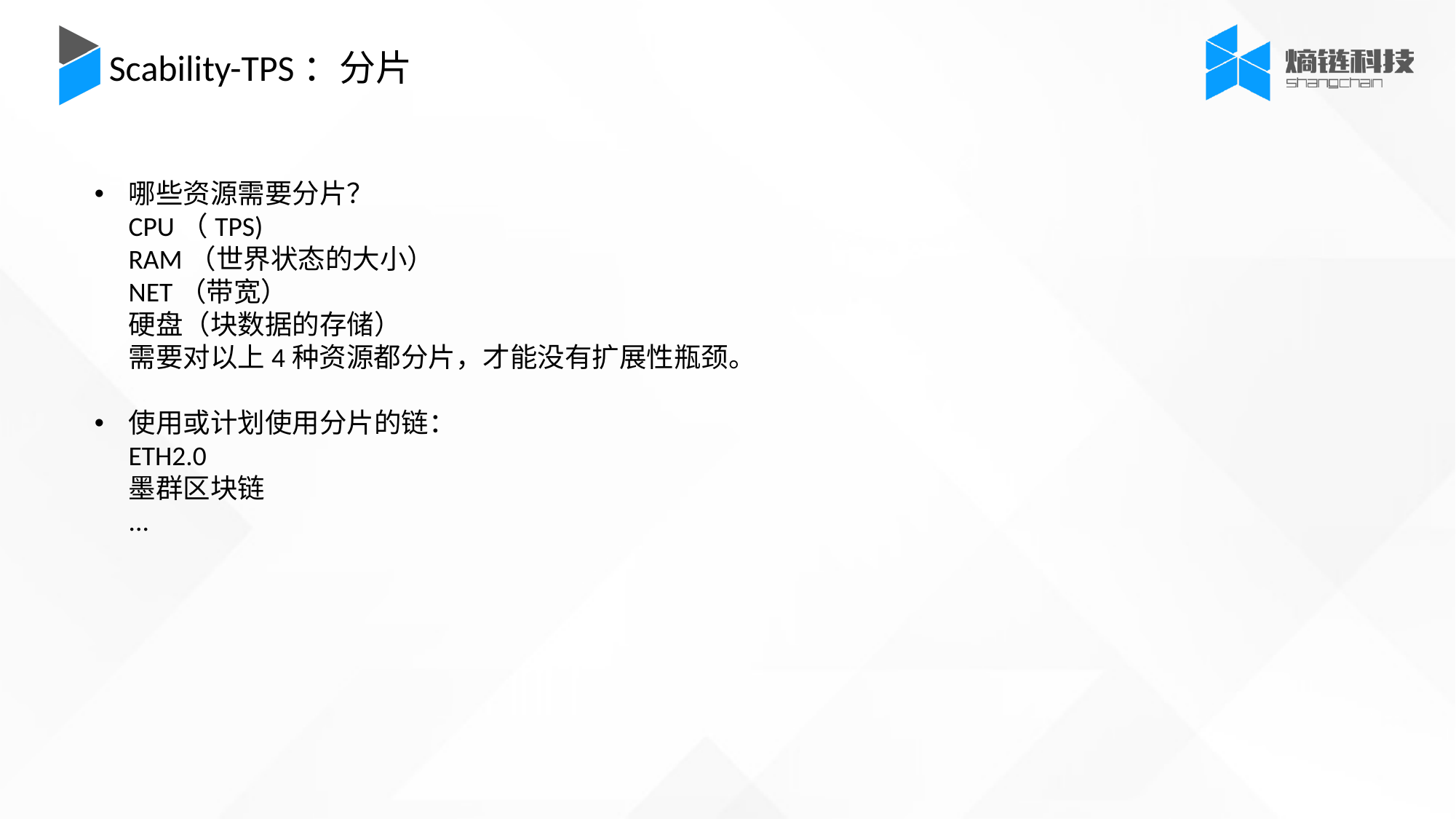

Scability-TPS：分片
哪些资源需要分片？
CPU（TPS)
RAM（世界状态的大小）
NET（带宽）
硬盘（块数据的存储）
需要对以上4种资源都分片，才能没有扩展性瓶颈。

使用或计划使用分片的链：
ETH2.0
墨群区块链
...